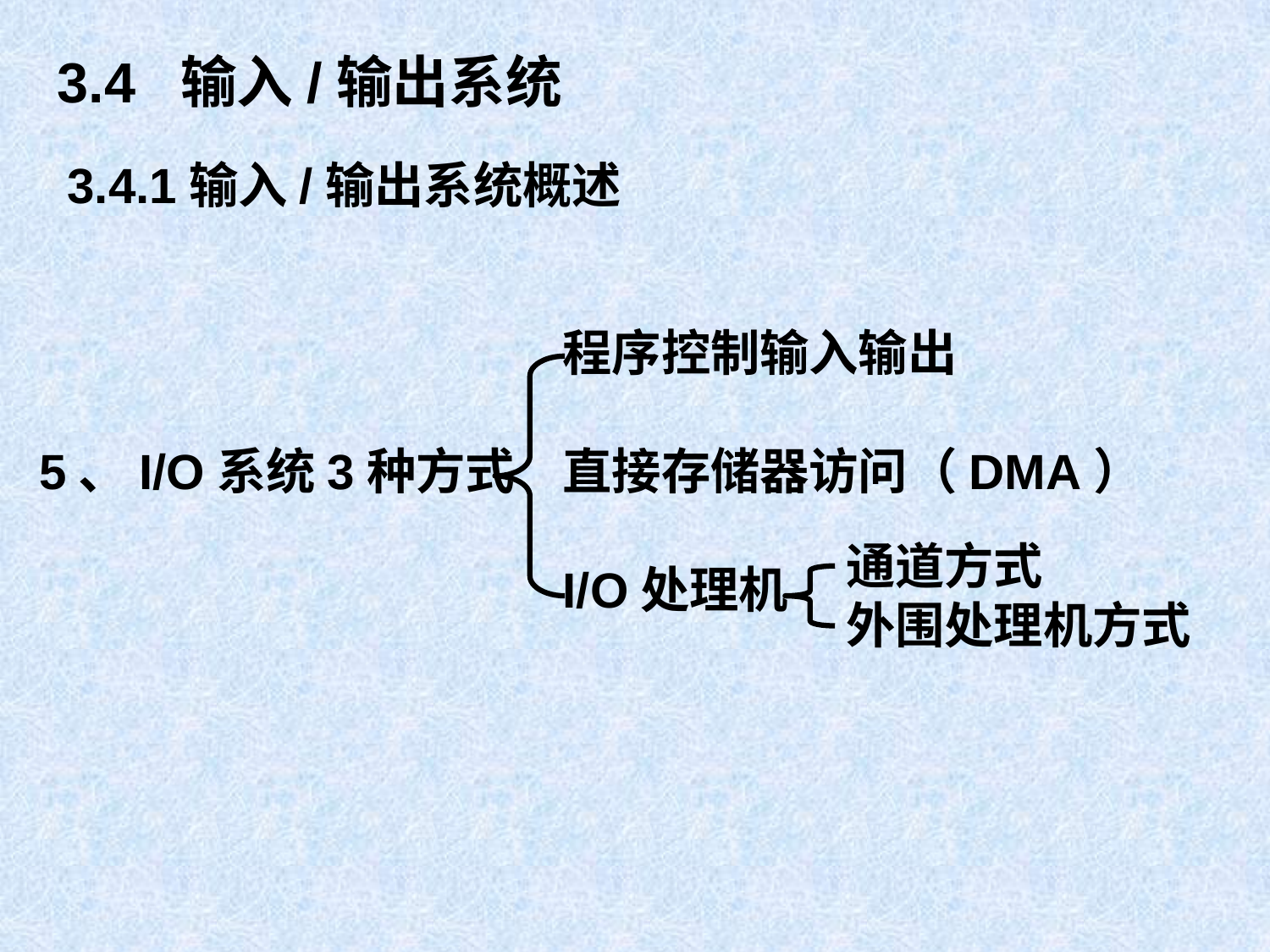

3.4  输入/输出系统
3.4.1输入/输出系统概述

程序控制输入输出

直接存储器访问（DMA）

I/O处理机

5、I/O系统3种方式
通道方式
外围处理机方式